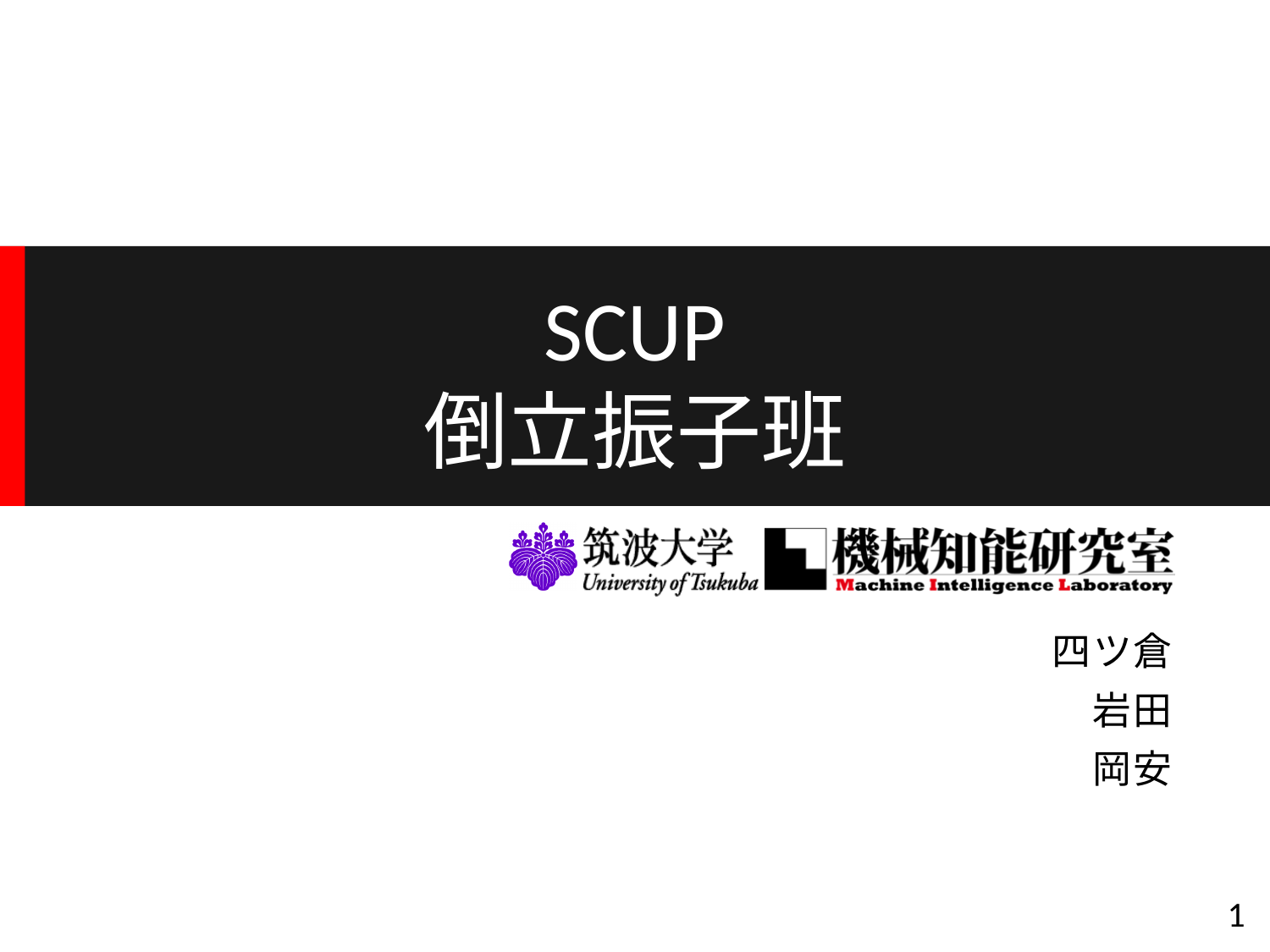

# SCUP 倒立振子班
四ツ倉
岩田
岡安
1